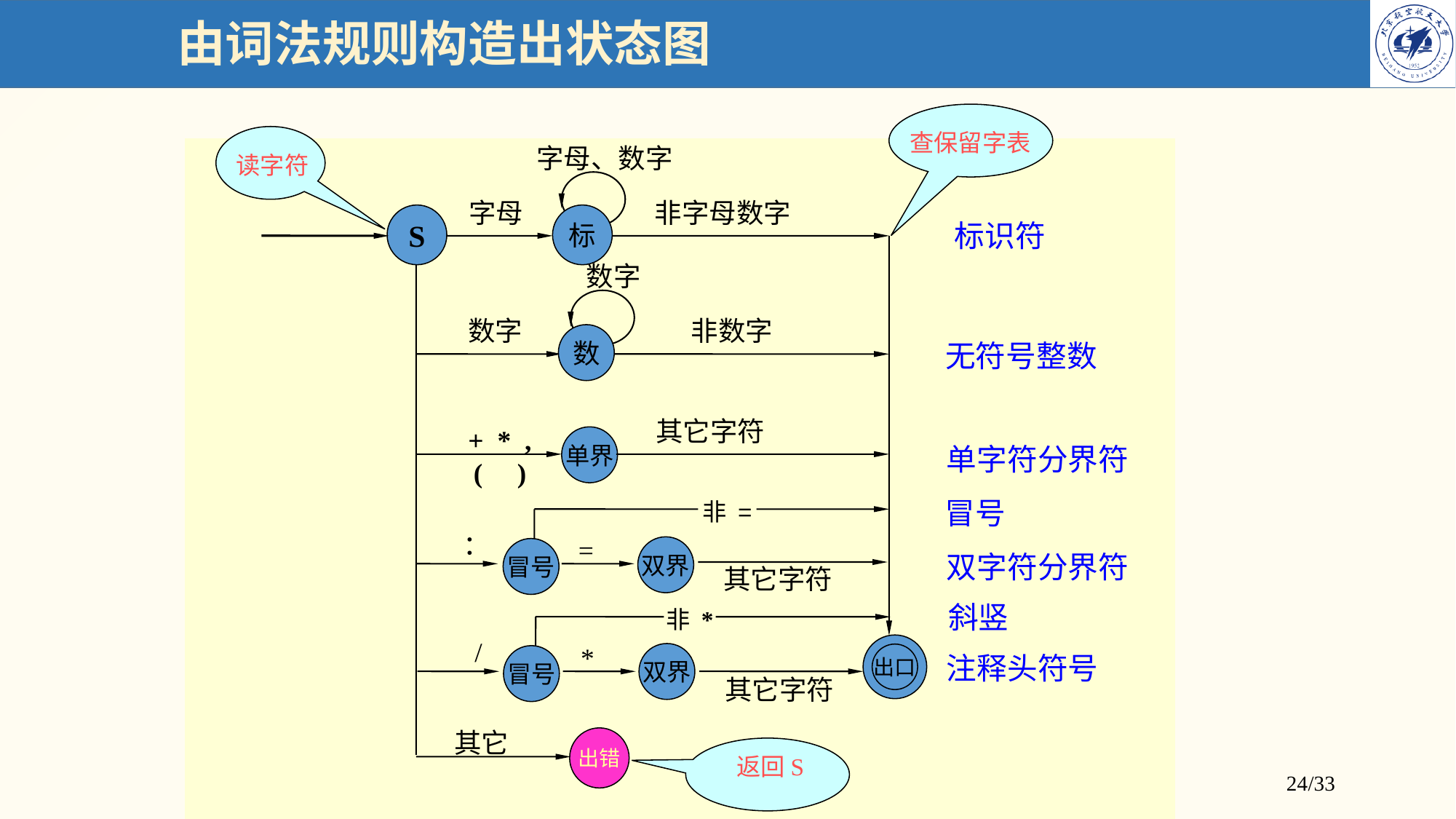

# 由词法规则构造出状态图

查保留字表

读字符

字母、数字

字母
非字母数字

S
标

数字

数字
非数字

数

其它字符
+  *  ,
(     )
单界

：
=
双界
冒号
其它字符

其它
出错

标识符
无符号整数
单字符分界符
冒号
非 =
双字符分界符
斜竖
非 *

/
*
出口
双界
注释头符号

冒号
其它字符

返回S